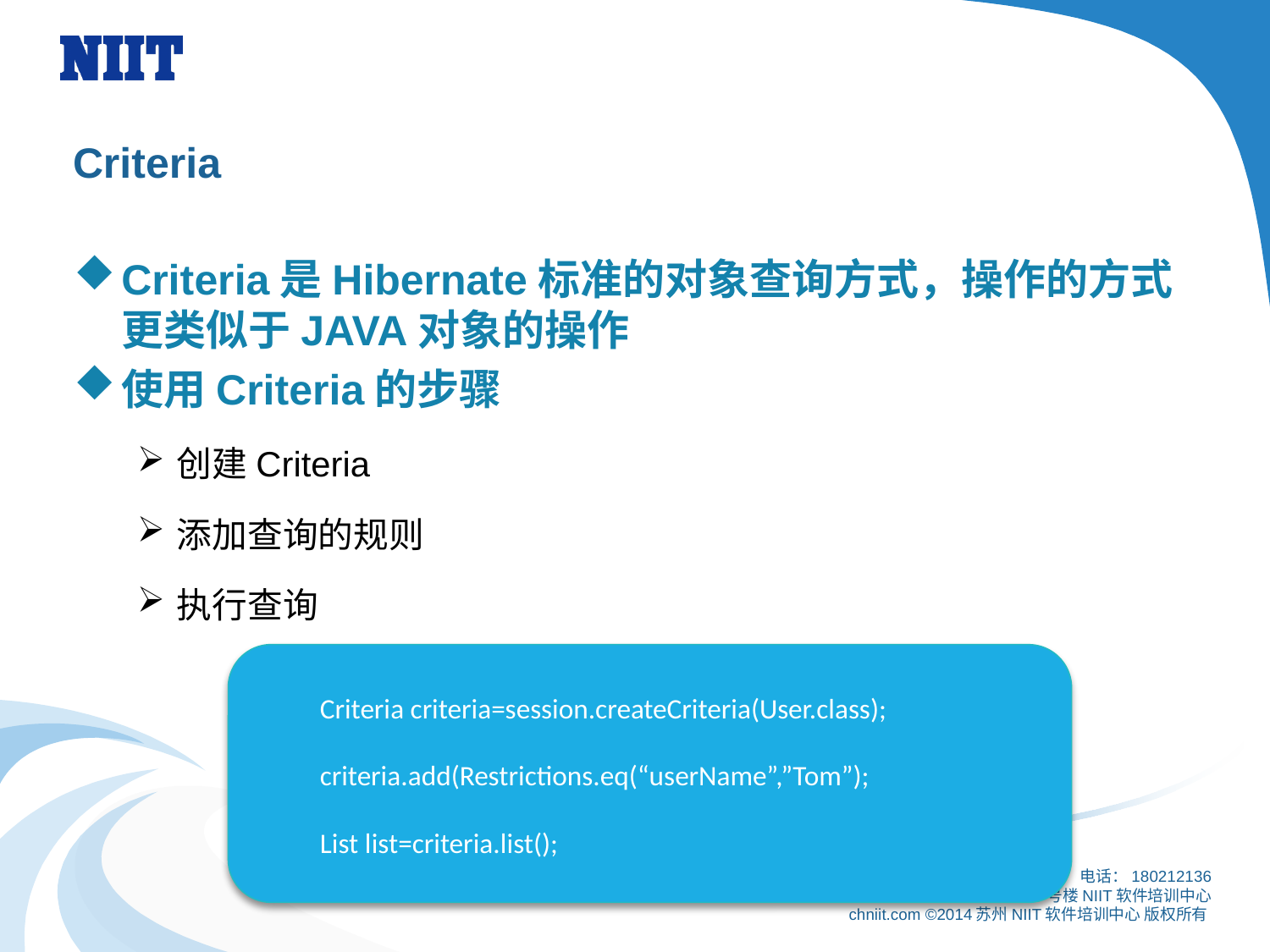

# Criteria
Criteria是Hibernate标准的对象查询方式，操作的方式更类似于JAVA对象的操作
使用Criteria的步骤
创建Criteria
添加查询的规则
执行查询

Criteria criteria=session.createCriteria(User.class);

criteria.add(Restrictions.eq(“userName”,”Tom”);

List list=criteria.list();